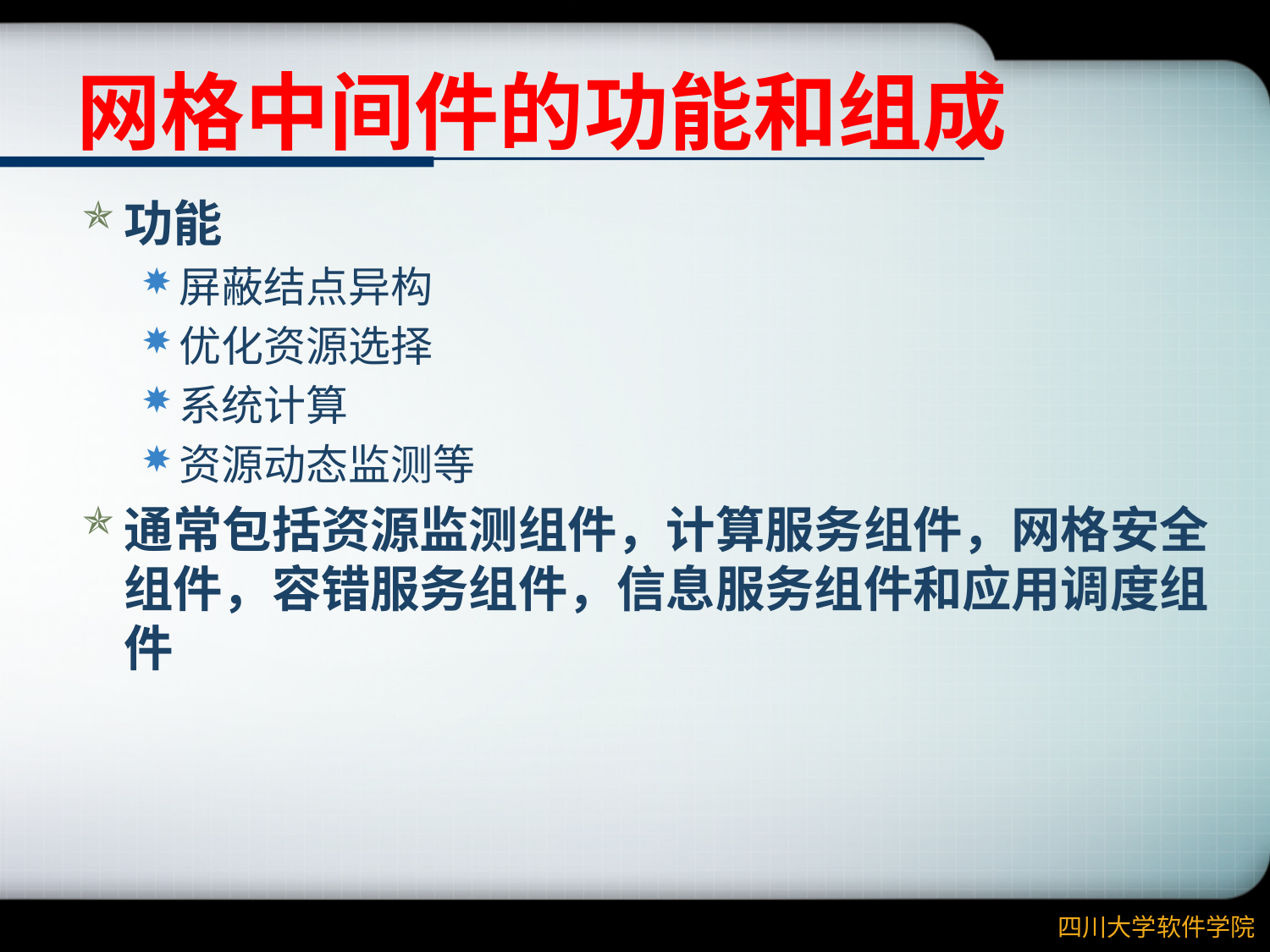

# 网格中间件的功能和组成
功能
屏蔽结点异构
优化资源选择
系统计算
资源动态监测等
通常包括资源监测组件，计算服务组件，网格安全组件，容错服务组件，信息服务组件和应用调度组件